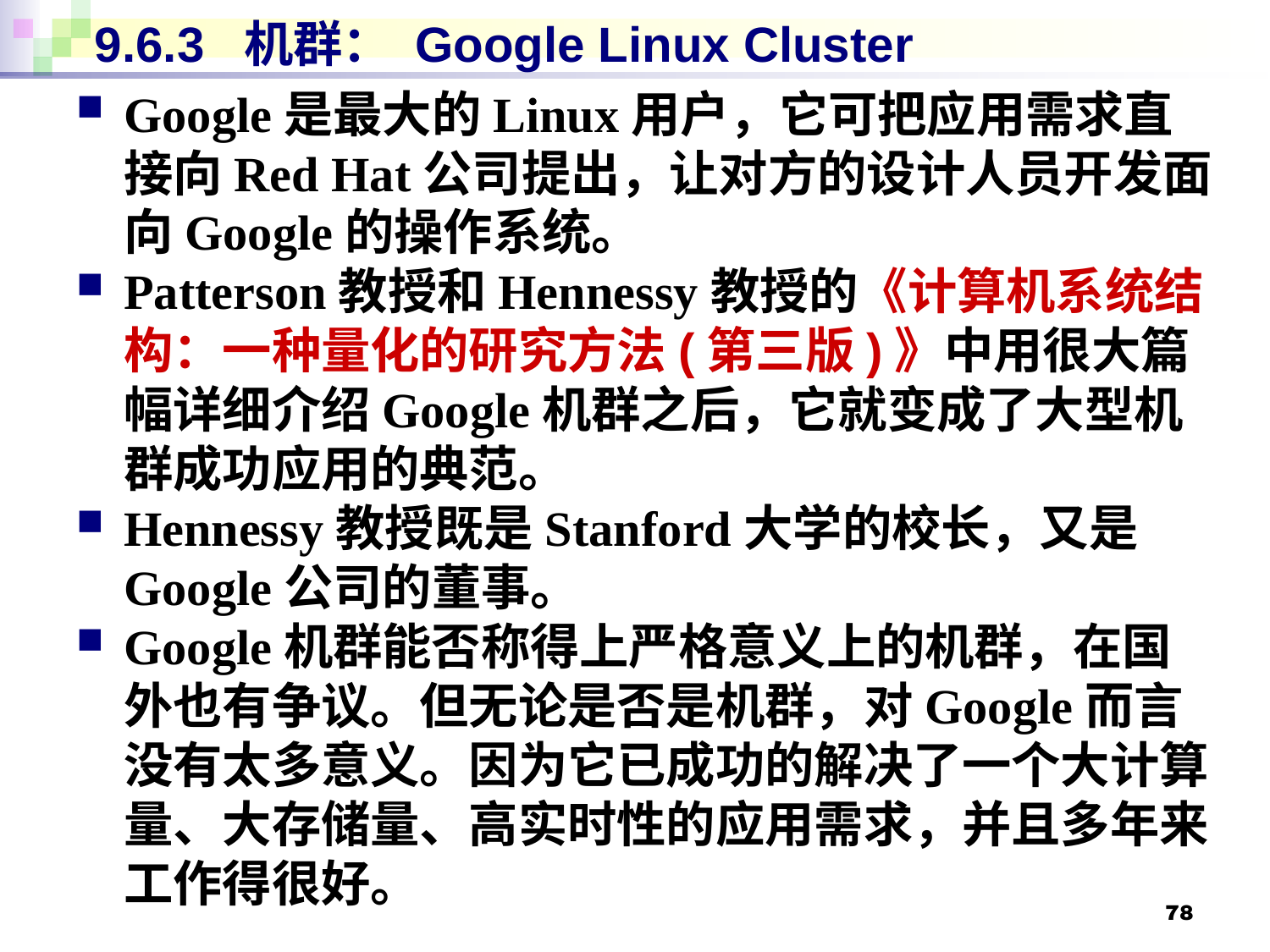

# 9.6.3  机群： Google Linux Cluster
Google是最大的Linux用户，它可把应用需求直接向Red Hat公司提出，让对方的设计人员开发面向Google的操作系统。
Patterson教授和Hennessy教授的《计算机系统结构：一种量化的研究方法(第三版)》中用很大篇幅详细介绍Google机群之后，它就变成了大型机群成功应用的典范。
Hennessy教授既是Stanford大学的校长，又是Google公司的董事。
Google机群能否称得上严格意义上的机群，在国外也有争议。但无论是否是机群，对Google而言没有太多意义。因为它已成功的解决了一个大计算量、大存储量、高实时性的应用需求，并且多年来工作得很好。
78